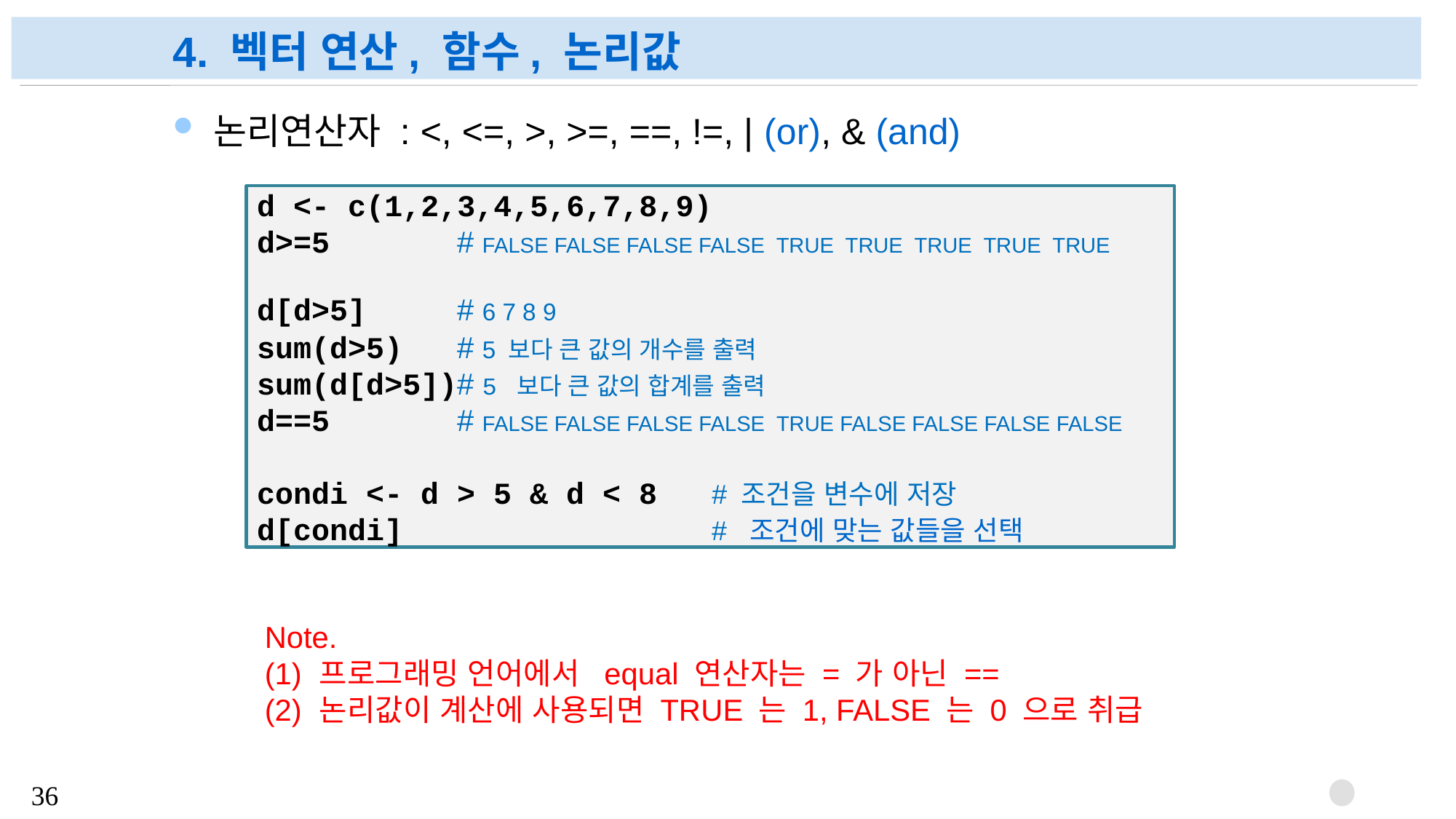

# 4. 벡터 연산, 함수, 논리값
논리연산자 : <, <=, >, >=, ==, !=, | (or), & (and)

d <- c(1,2,3,4,5,6,7,8,9)
d>=5       # FALSE FALSE FALSE FALSE  TRUE  TRUE  TRUE  TRUE  TRUE
d[d>5]     # 6 7 8 9
sum(d>5)   # 5 보다 큰 값의 개수를 출력
sum(d[d>5])# 5 보다 큰 값의 합계를 출력
d==5       # FALSE FALSE FALSE FALSE  TRUE FALSE FALSE FALSE FALSE

condi <- d > 5 & d < 8   # 조건을 변수에 저장
d[condi]                 # 조건에 맞는 값들을 선택
Note.
프로그래밍 언어에서  equal 연산자는 = 가 아닌 ==
논리값이 계산에 사용되면 TRUE 는 1, FALSE 는 0 으로 취급